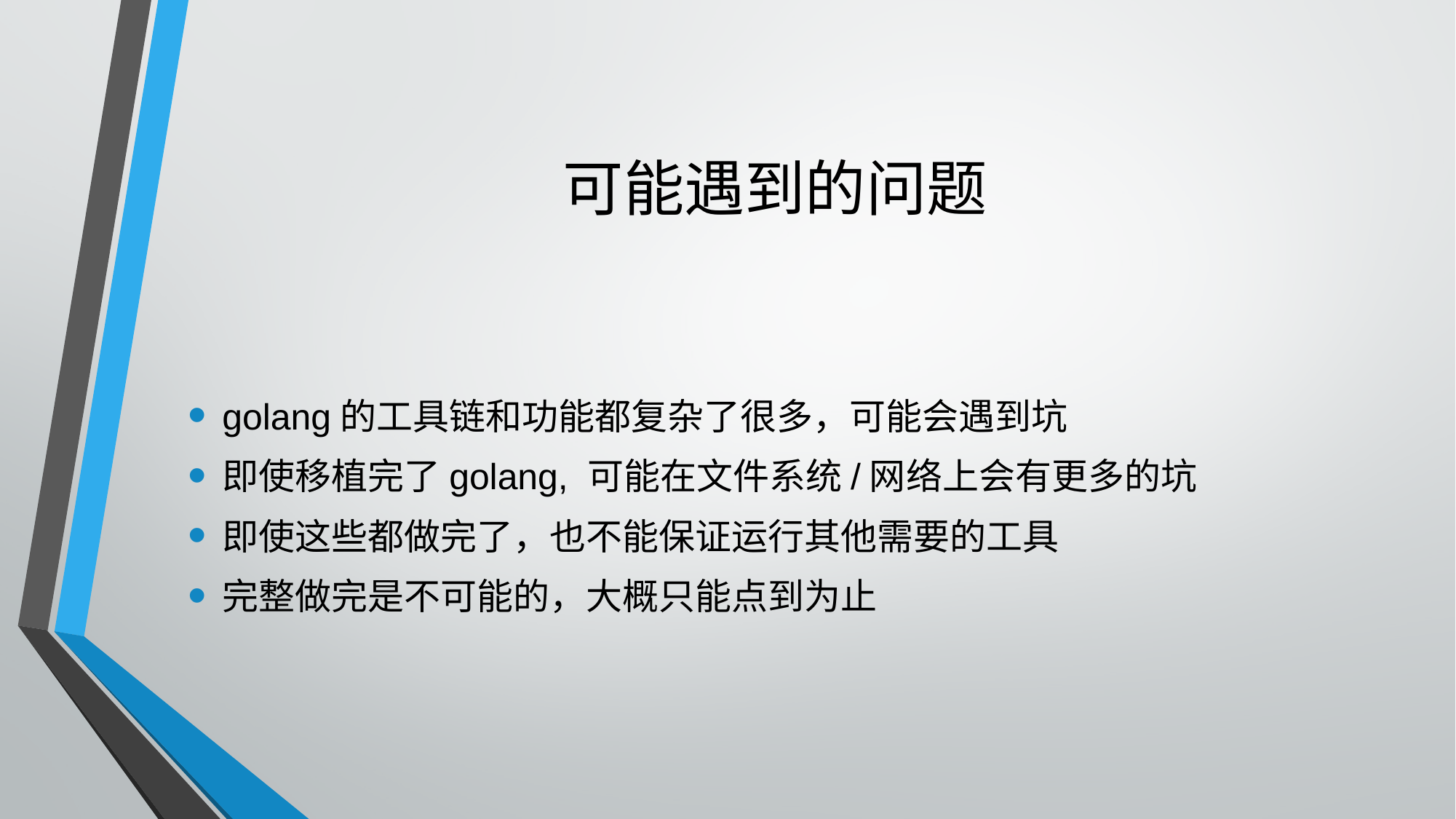

# 可能遇到的问题
golang的工具链和功能都复杂了很多，可能会遇到坑
即使移植完了golang, 可能在文件系统/网络上会有更多的坑
即使这些都做完了，也不能保证运行其他需要的工具
完整做完是不可能的，大概只能点到为止